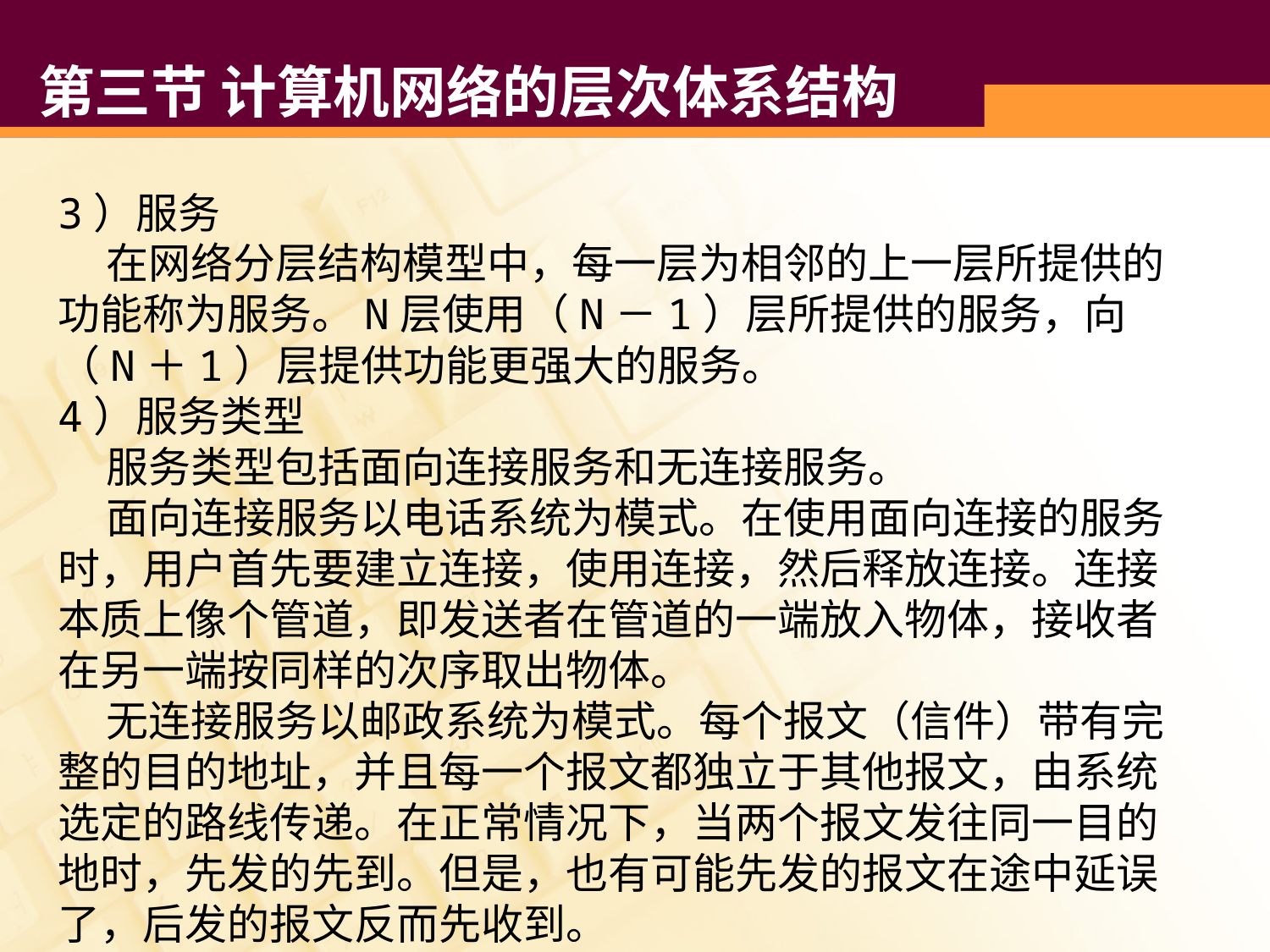

# 第三节 计算机网络的层次体系结构
3）服务
    在网络分层结构模型中，每一层为相邻的上一层所提供的功能称为服务。N层使用（N－1）层所提供的服务，向（N＋1）层提供功能更强大的服务。
4）服务类型
    服务类型包括面向连接服务和无连接服务。
    面向连接服务以电话系统为模式。在使用面向连接的服务时，用户首先要建立连接，使用连接，然后释放连接。连接本质上像个管道，即发送者在管道的一端放入物体，接收者在另一端按同样的次序取出物体。
    无连接服务以邮政系统为模式。每个报文（信件）带有完整的目的地址，并且每一个报文都独立于其他报文，由系统选定的路线传递。在正常情况下，当两个报文发往同一目的地时，先发的先到。但是，也有可能先发的报文在途中延误了，后发的报文反而先收到。